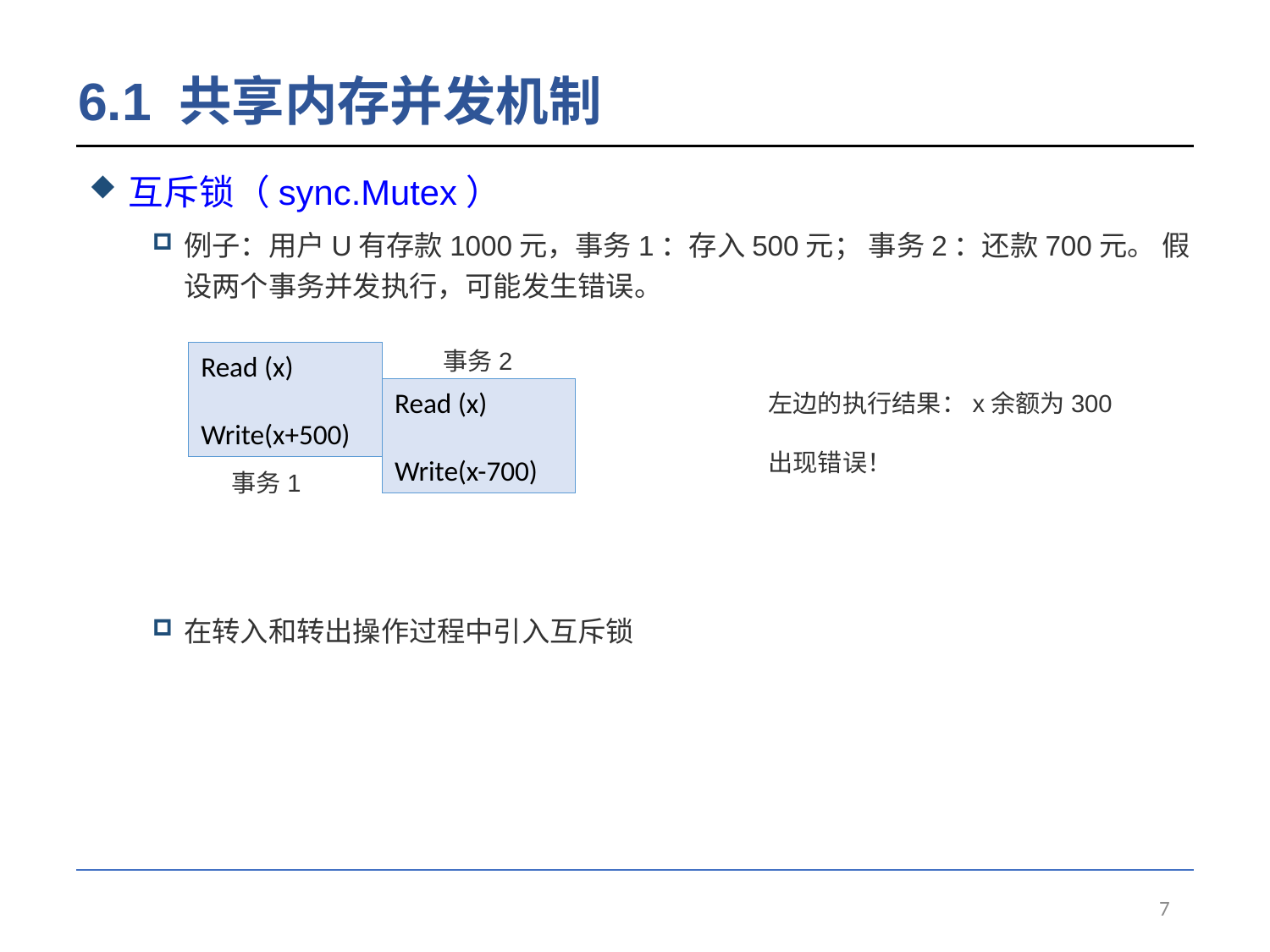

# 6.1 共享内存并发机制
互斥锁（sync.Mutex）
例子：用户U有存款1000元，事务1：存入500元； 事务2：还款700元。 假设两个事务并发执行，可能发生错误。

在转入和转出操作过程中引入互斥锁

事务2
Read (x)

Write(x+500)
Read (x)

Write(x-700)
左边的执行结果：x余额为300

出现错误！
事务1

7